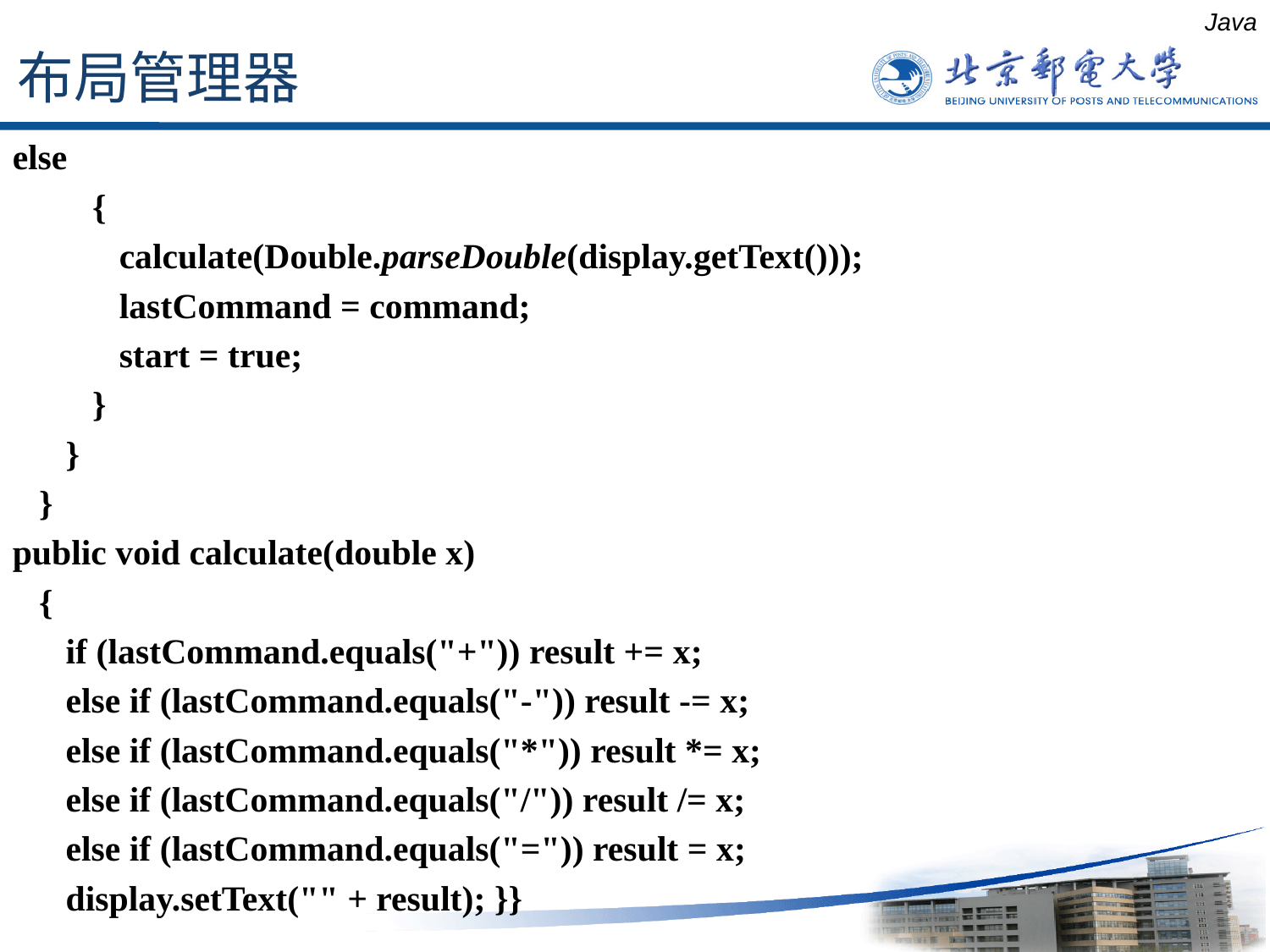

布局管理器
Java
else
         {
            calculate(Double.parseDouble(display.getText()));
            lastCommand = command;
            start = true;
         }
      }
   }
public void calculate(double x)
   {
      if (lastCommand.equals("+")) result += x;
      else if (lastCommand.equals("-")) result -= x;
      else if (lastCommand.equals("*")) result *= x;
      else if (lastCommand.equals("/")) result /= x;
      else if (lastCommand.equals("=")) result = x;
      display.setText("" + result); }}